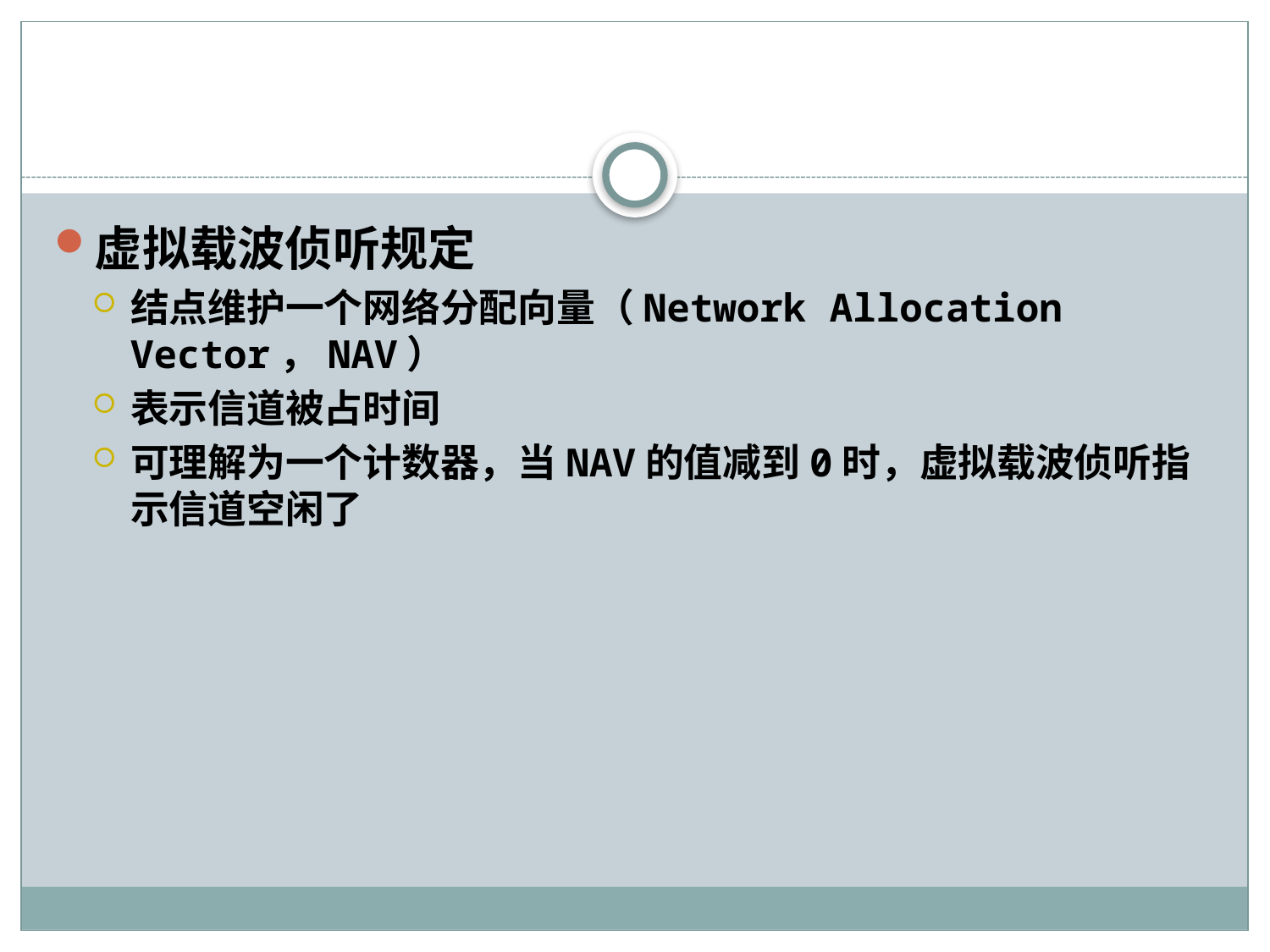

#
虚拟载波侦听规定
结点维护一个网络分配向量（Network Allocation Vector，NAV）
表示信道被占时间
可理解为一个计数器，当NAV的值减到0时，虚拟载波侦听指示信道空闲了